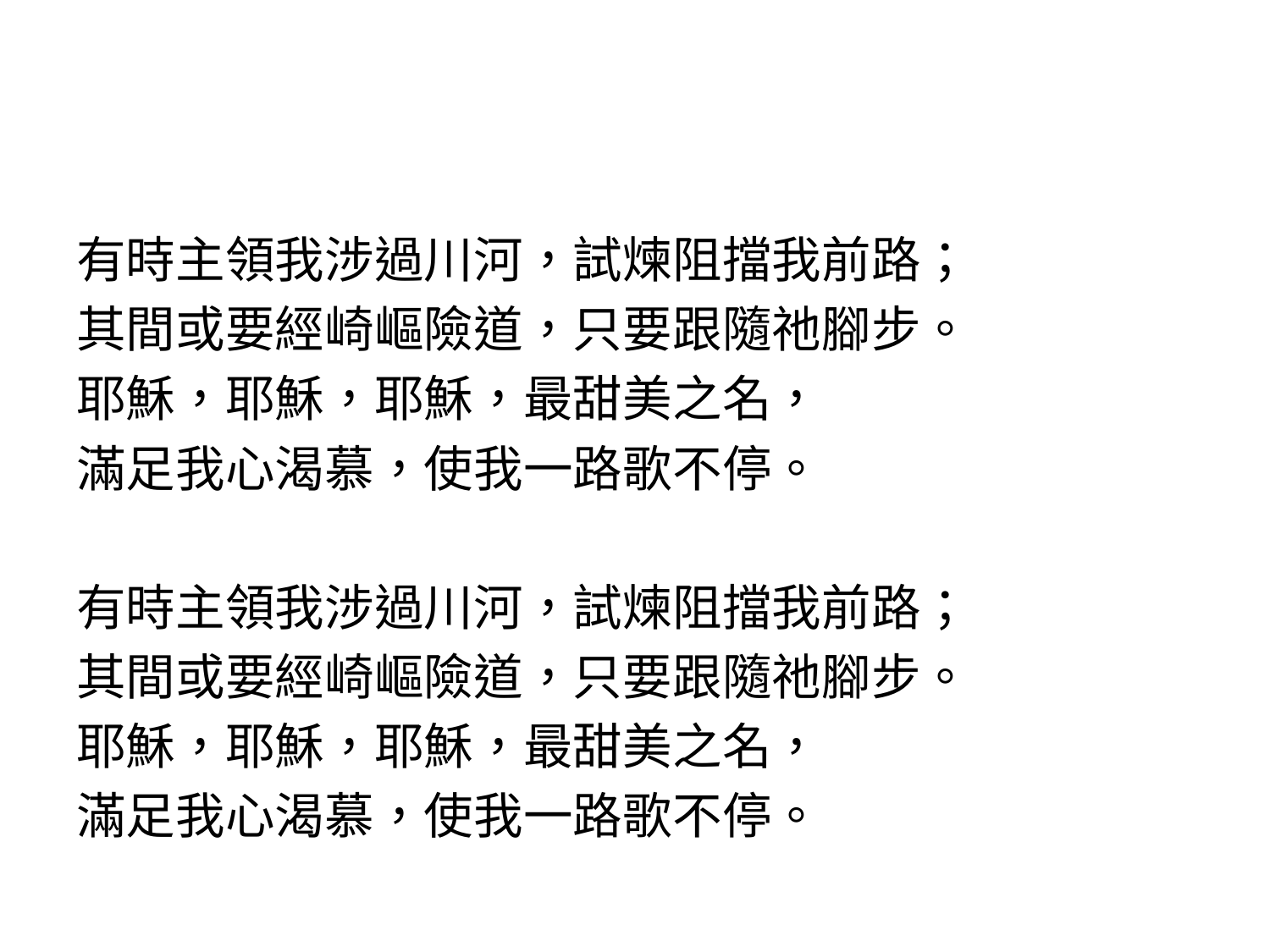

#
有時主領我涉過川河，試煉阻擋我前路；
其間或要經崎嶇險道，只要跟隨祂腳步。
耶穌，耶穌，耶穌，最甜美之名，
滿足我心渴慕，使我一路歌不停。

有時主領我涉過川河，試煉阻擋我前路；
其間或要經崎嶇險道，只要跟隨祂腳步。
耶穌，耶穌，耶穌，最甜美之名，
滿足我心渴慕，使我一路歌不停。